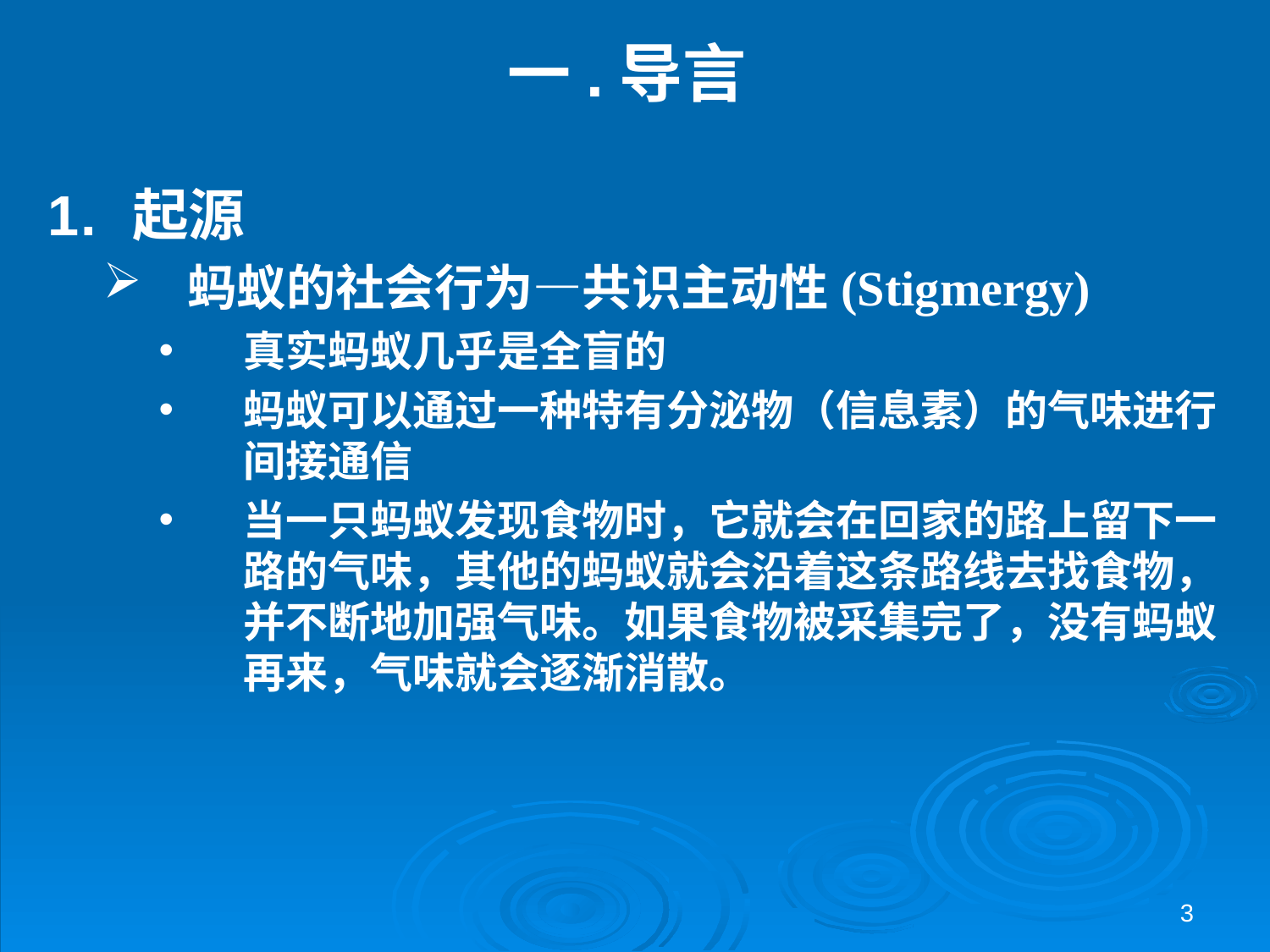

# 一.导言
起源
蚂蚁的社会行为—共识主动性(Stigmergy)
真实蚂蚁几乎是全盲的
蚂蚁可以通过一种特有分泌物（信息素）的气味进行间接通信
当一只蚂蚁发现食物时，它就会在回家的路上留下一路的气味，其他的蚂蚁就会沿着这条路线去找食物，并不断地加强气味。如果食物被采集完了，没有蚂蚁再来，气味就会逐渐消散。
3